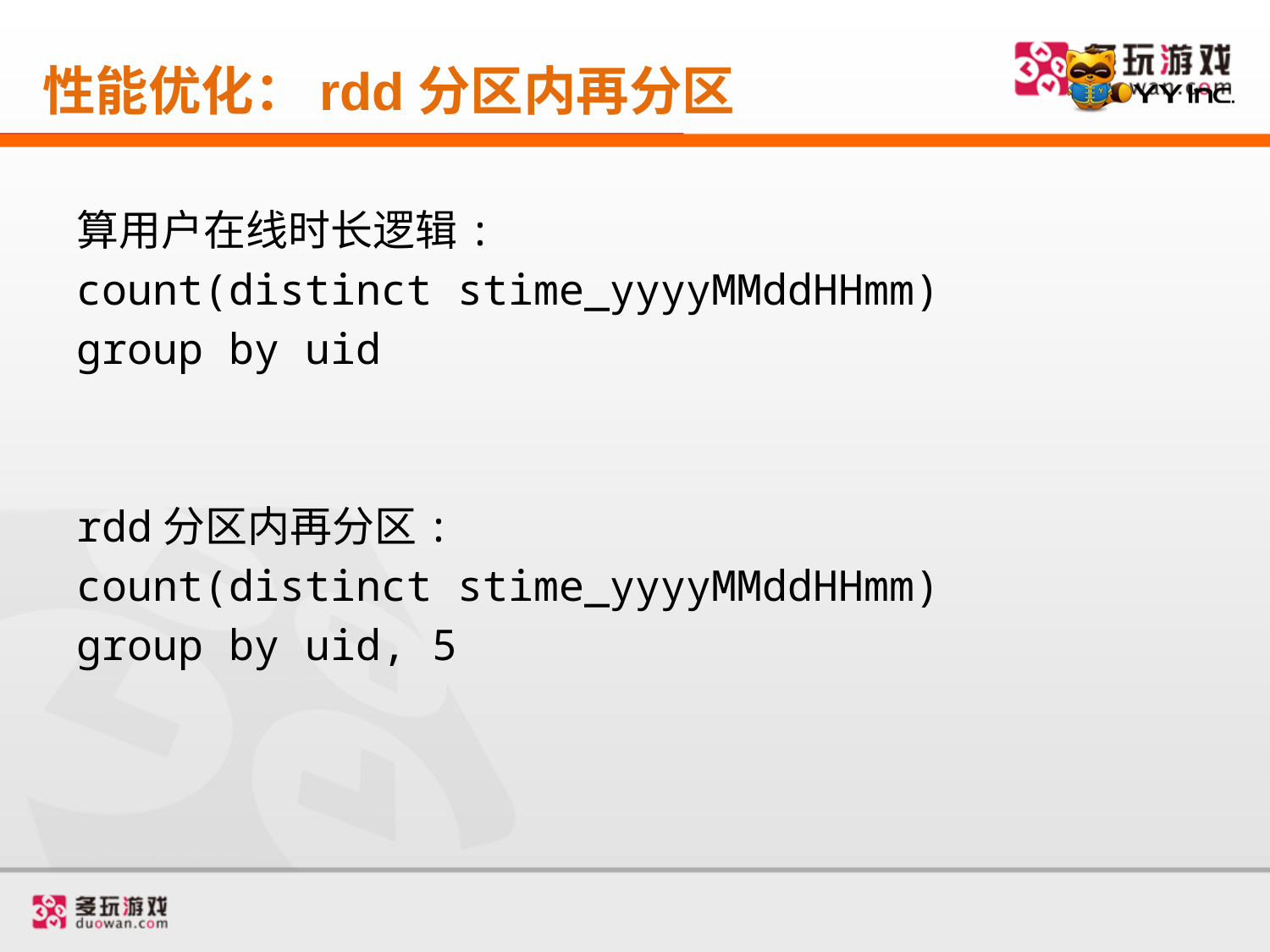

# 性能优化：rdd分区内再分区
算用户在线时长逻辑:
count(distinct stime_yyyyMMddHHmm)
group by uid

rdd分区内再分区:
count(distinct stime_yyyyMMddHHmm)
group by uid, 5